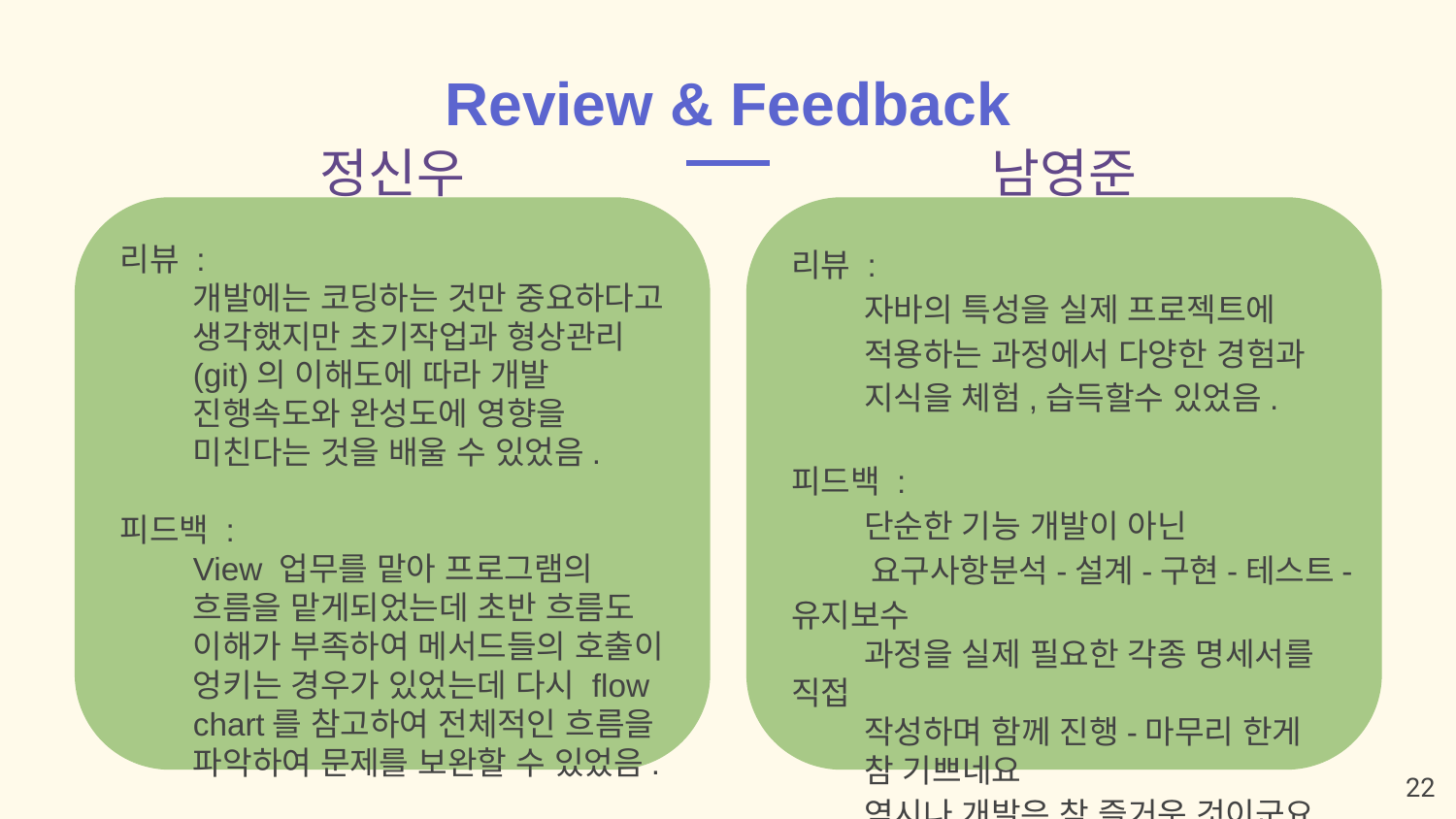

# Review & Feedback
정신우
남영준

리뷰 :
개발에는 코딩하는 것만 중요하다고 생각했지만 초기작업과 형상관리(git)의 이해도에 따라 개발 진행속도와 완성도에 영향을 미친다는 것을 배울 수 있었음.

피드백 :
View 업무를 맡아 프로그램의 흐름을 맡게되었는데 초반 흐름도 이해가 부족하여 메서드들의 호출이 엉키는 경우가 있었는데 다시 flow chart를 참고하여 전체적인 흐름을 파악하여 문제를 보완할 수 있었음.

리뷰 :
자바의 특성을 실제 프로젝트에 적용하는 과정에서 다양한 경험과 지식을 체험,습득할수 있었음.

피드백 :
단순한 기능 개발이 아닌
        요구사항분석-설계-구현-테스트-유지보수
과정을 실제 필요한 각종 명세서를 직접
작성하며 함께 진행-마무리 한게
참 기쁘네요
역시나 개발은 참 즐거운 것이군요.

22